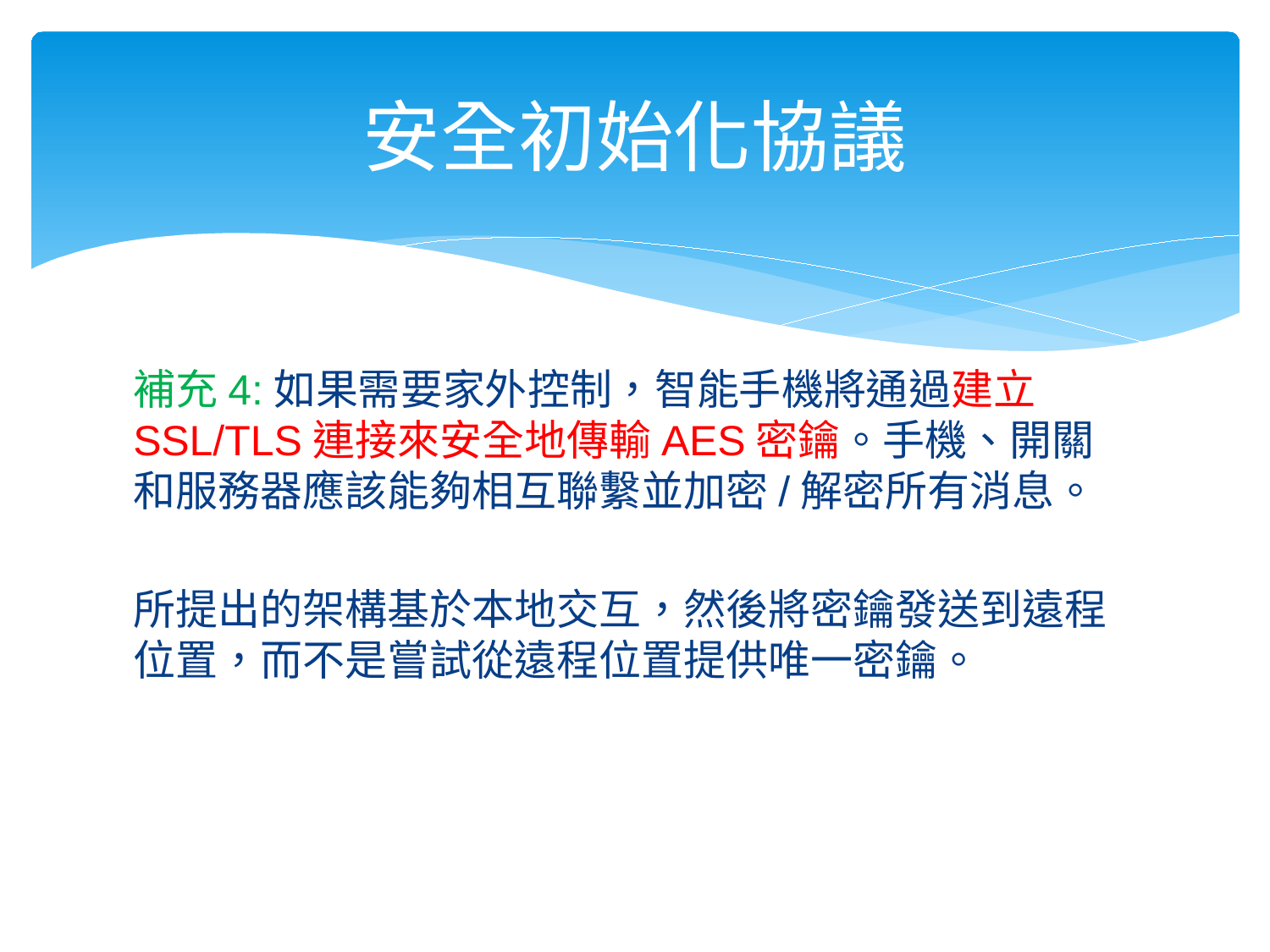

# 安全初始化協議
補充4:如果需要家外控制，智能手機將通過建立SSL/TLS連接來安全地傳輸AES密鑰。手機、開關和服務器應該能夠相互聯繫並加密/解密所有消息。

所提出的架構基於本地交互，然後將密鑰發送到遠程位置，而不是嘗試從遠程位置提供唯一密鑰。